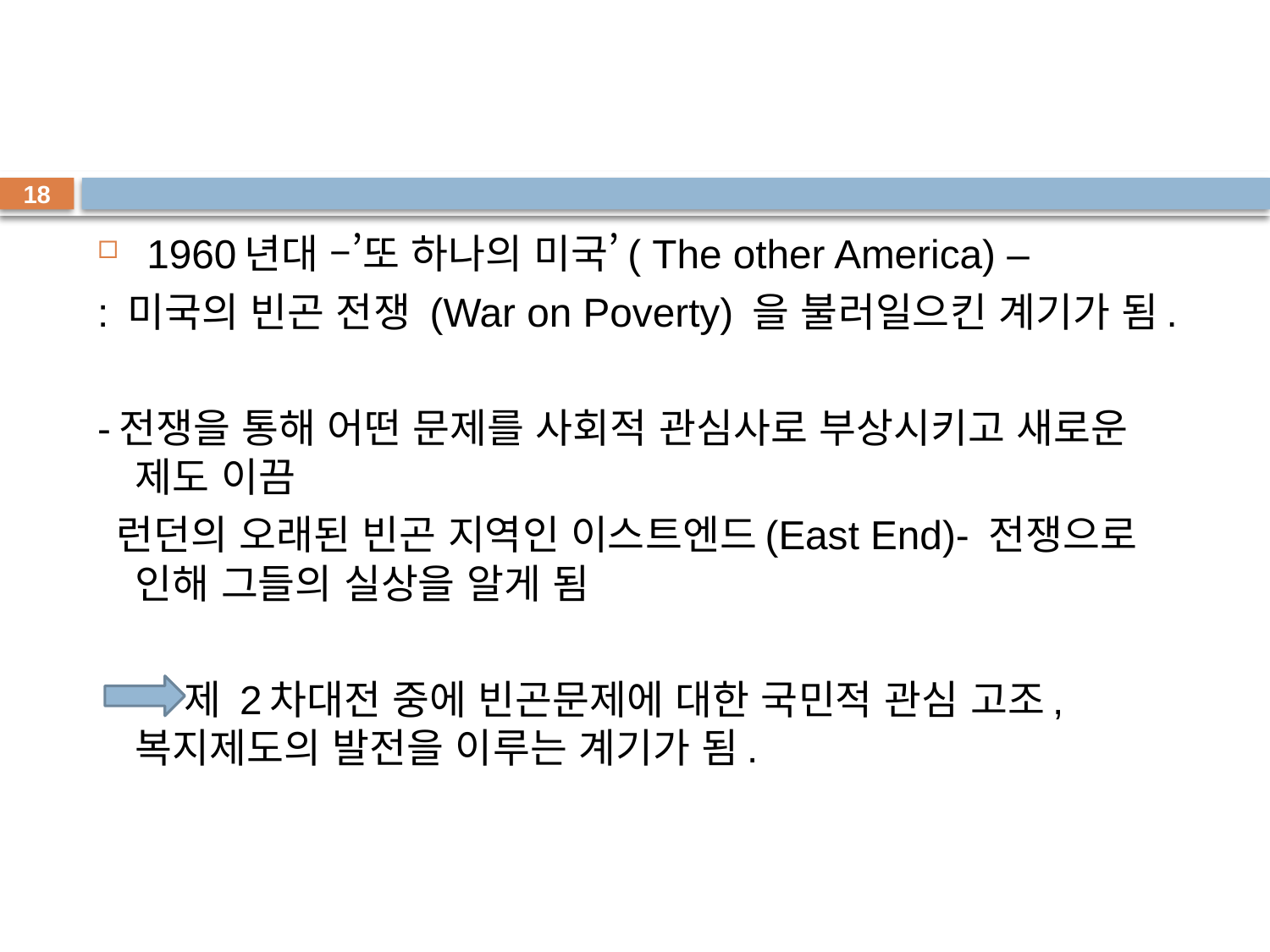

#
18
 1960년대 –’또 하나의 미국’( The other America) –
: 미국의 빈곤 전쟁 (War on Poverty) 을 불러일으킨 계기가 됨.

-전쟁을 통해 어떤 문제를 사회적 관심사로 부상시키고 새로운 제도 이끔
 런던의 오래된 빈곤 지역인 이스트엔드(East End)- 전쟁으로 인해 그들의 실상을 알게 됨

       제 2차대전 중에 빈곤문제에 대한 국민적 관심 고조, 복지제도의 발전을 이루는 계기가 됨.